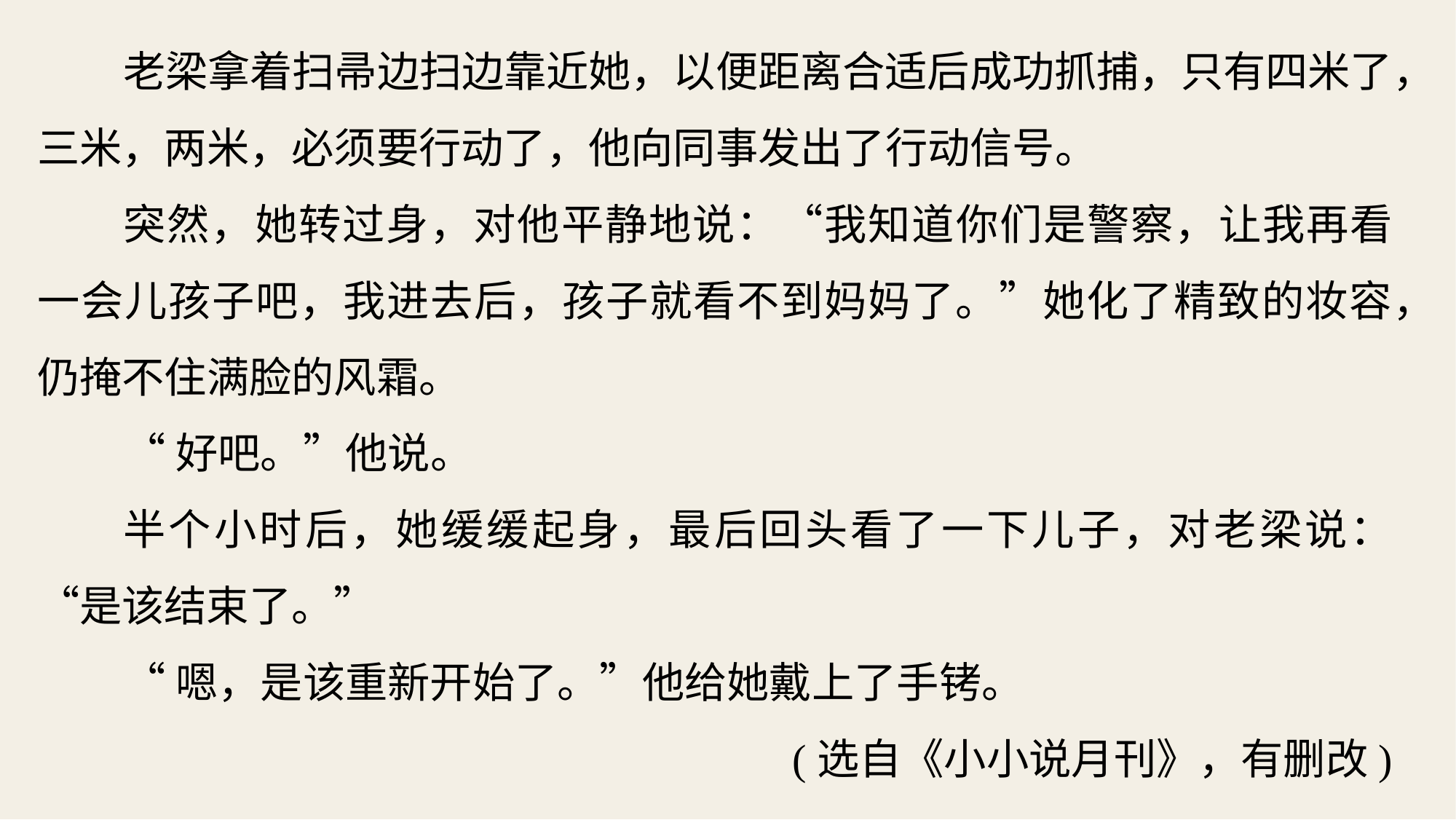

老梁拿着扫帚边扫边靠近她，以便距离合适后成功抓捕，只有四米了，三米，两米，必须要行动了，他向同事发出了行动信号。
突然，她转过身，对他平静地说：“我知道你们是警察，让我再看一会儿孩子吧，我进去后，孩子就看不到妈妈了。”她化了精致的妆容，仍掩不住满脸的风霜。
“好吧。”他说。
半个小时后，她缓缓起身，最后回头看了一下儿子，对老梁说：“是该结束了。”
“嗯，是该重新开始了。”他给她戴上了手铐。
(选自《小小说月刊》，有删改)